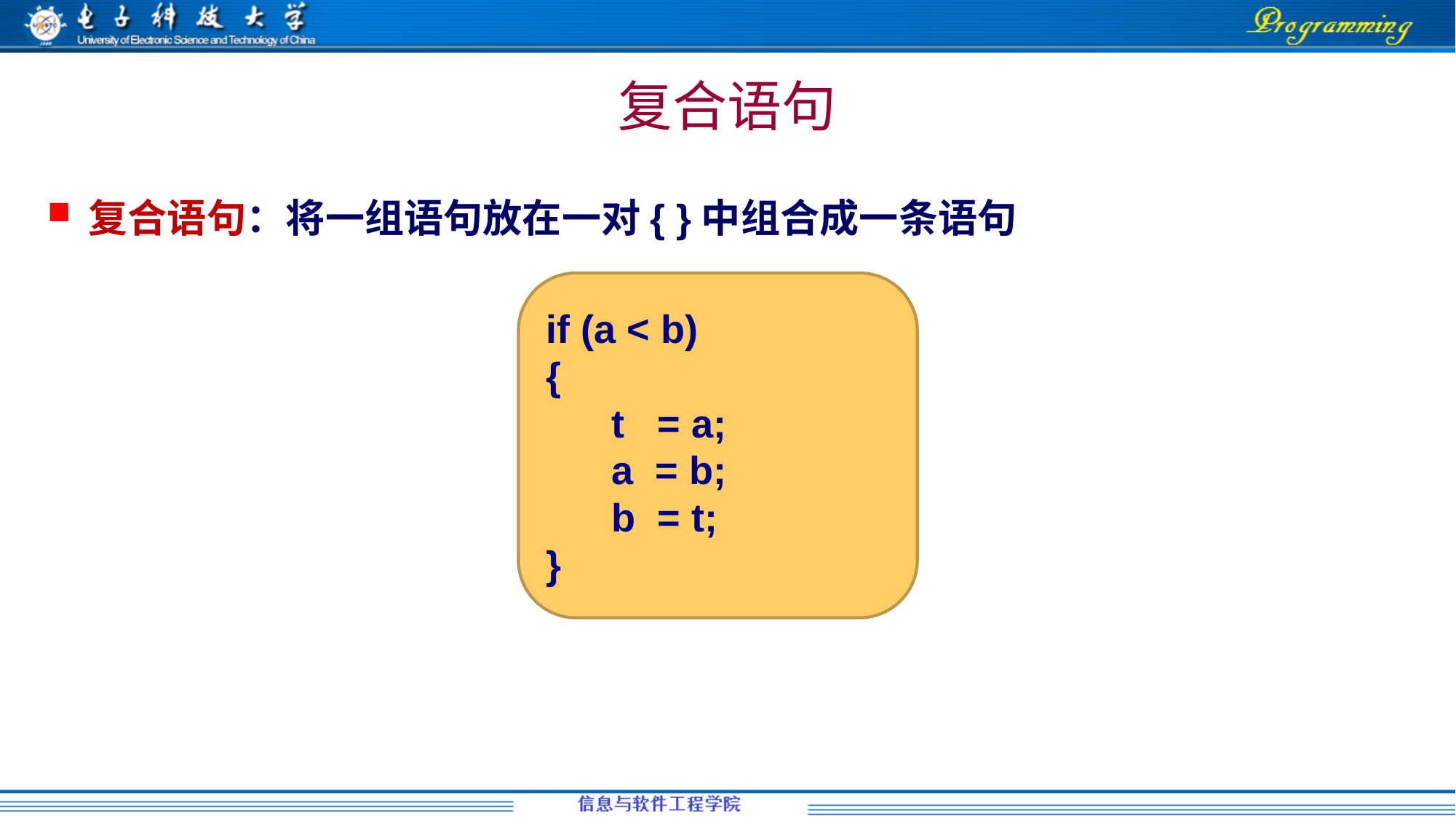

# 复合语句
复合语句：将一组语句放在一对{ }中组合成一条语句

if (a < b)
{
      t   = a;
      a  = b;
      b  = t;
}